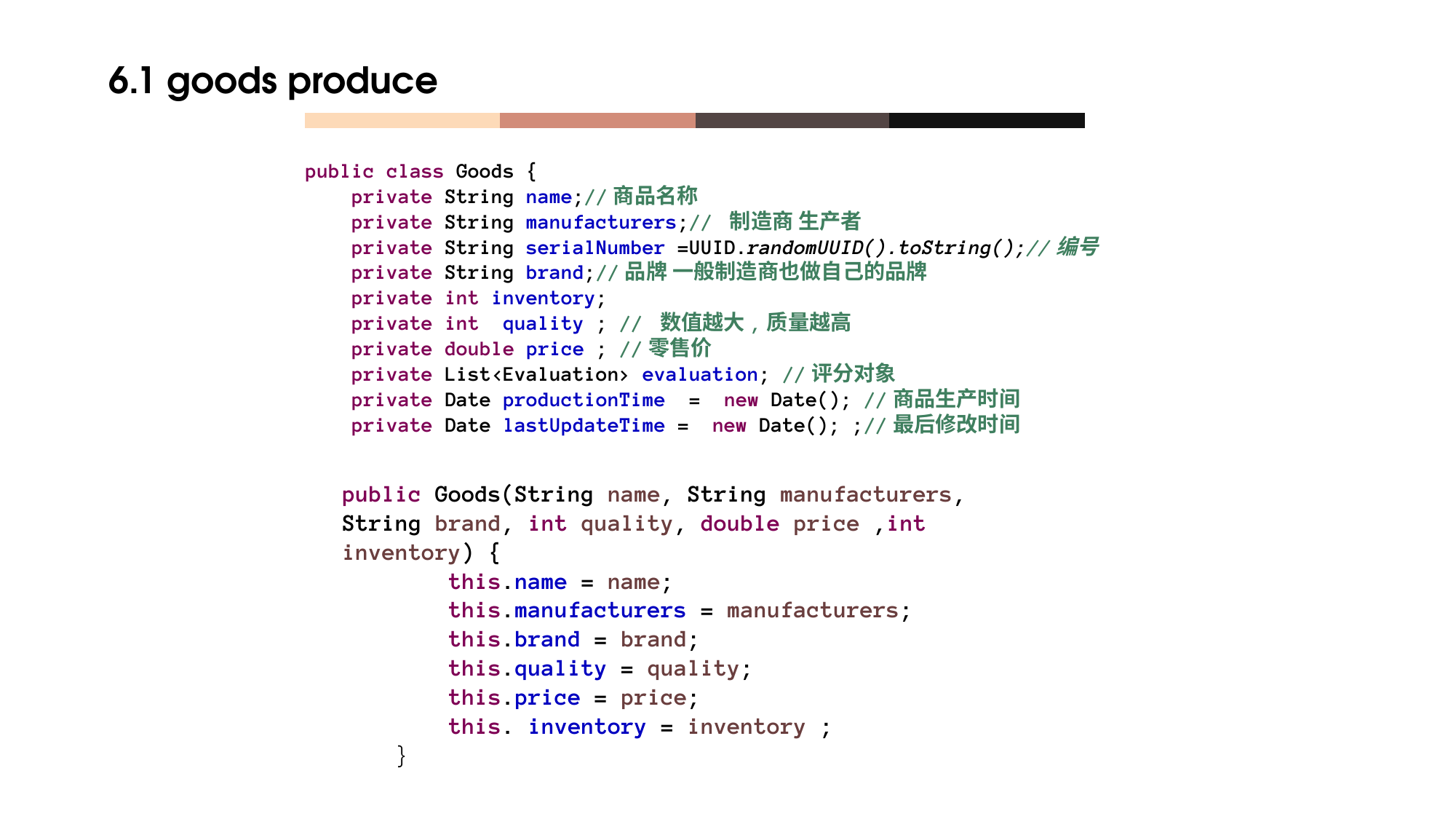

6.1 goods produce
public class Goods {
    private String name;//商品名称
    private String manufacturers;// 制造商 生产者
    private String serialNumber =UUID.randomUUID().toString();//编号
    private String brand;//品牌 一般制造商也做自己的品牌
    private int inventory;
    private int  quality ; // 数值越大,质量越高
    private double price ; //零售价
    private List<Evaluation> evaluation; //评分对象
    private Date productionTime  =  new Date(); //商品生产时间
    private Date lastUpdateTime =  new Date(); ;//最后修改时间
public Goods(String name, String manufacturers, String brand, int quality, double price ,int inventory) {
        this.name = name;
        this.manufacturers = manufacturers;
        this.brand = brand;
        this.quality = quality;
        this.price = price;
        this. inventory = inventory ;
    }